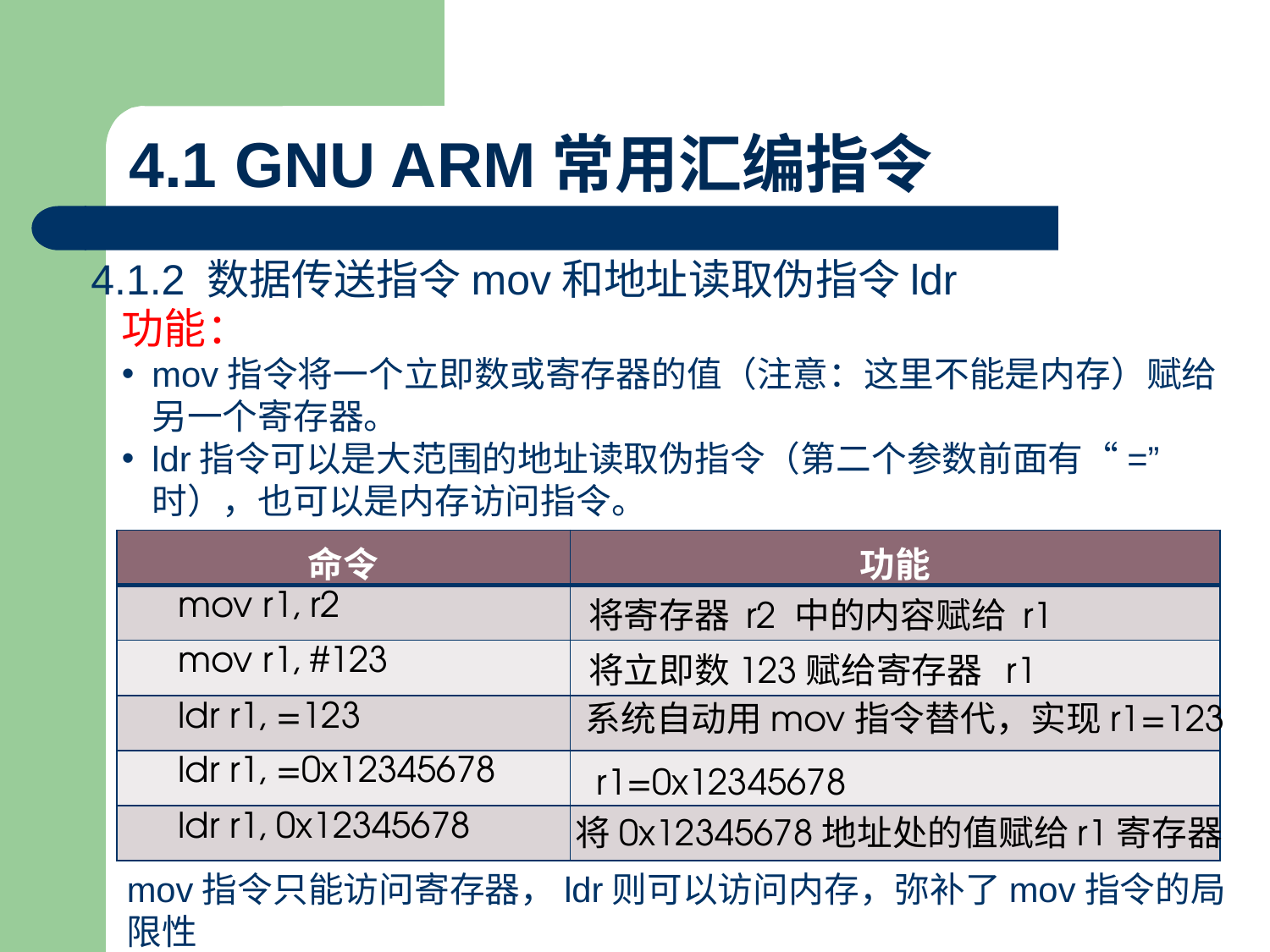

# 4.1 GNU ARM常用汇编指令
4.1.2 数据传送指令mov和地址读取伪指令ldr
功能：
mov指令将一个立即数或寄存器的值（注意：这里不能是内存）赋给另一个寄存器。
ldr指令可以是大范围的地址读取伪指令（第二个参数前面有“=”时），也可以是内存访问指令。
| 命令 | 功能 |
| --- | --- |
| mov r1, r2 |  |
| mov r1, #123 |  |
| ldr r1, =123 |  |
| ldr r1, =0x12345678 |  |
| ldr r1, 0x12345678 |  |
将寄存器 r2 中的内容赋给 r1
将立即数123赋给寄存器  r1
系统自动用mov指令替代，实现r1=123
r1=0x12345678
将0x12345678地址处的值赋给r1寄存器
mov指令只能访问寄存器，ldr则可以访问内存，弥补了mov指令的局限性